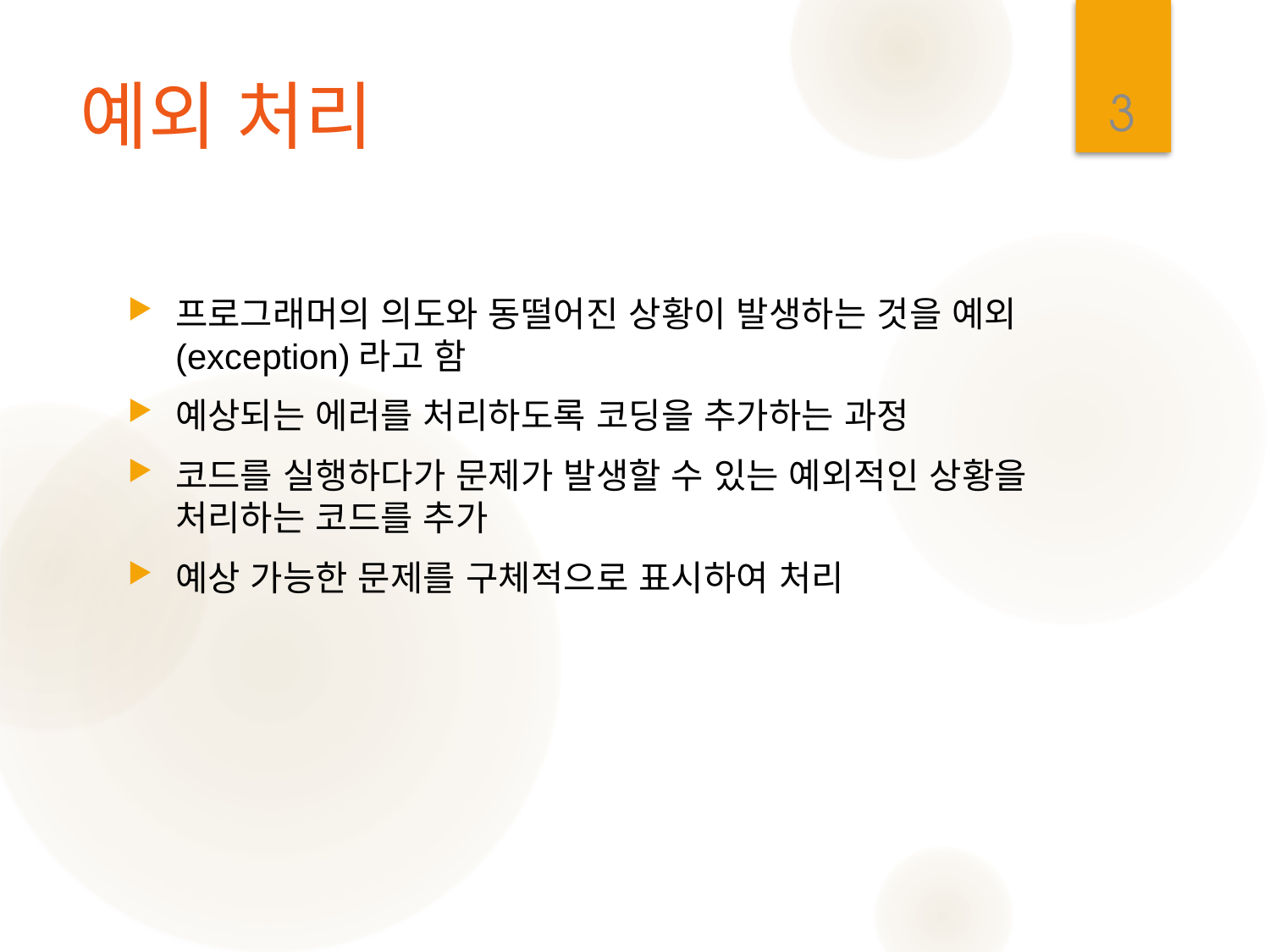

3
# 예외 처리
프로그래머의 의도와 동떨어진 상황이 발생하는 것을 예외(exception)라고 함
예상되는 에러를 처리하도록 코딩을 추가하는 과정
코드를 실행하다가 문제가 발생할 수 있는 예외적인 상황을 처리하는 코드를 추가
예상 가능한 문제를 구체적으로 표시하여 처리